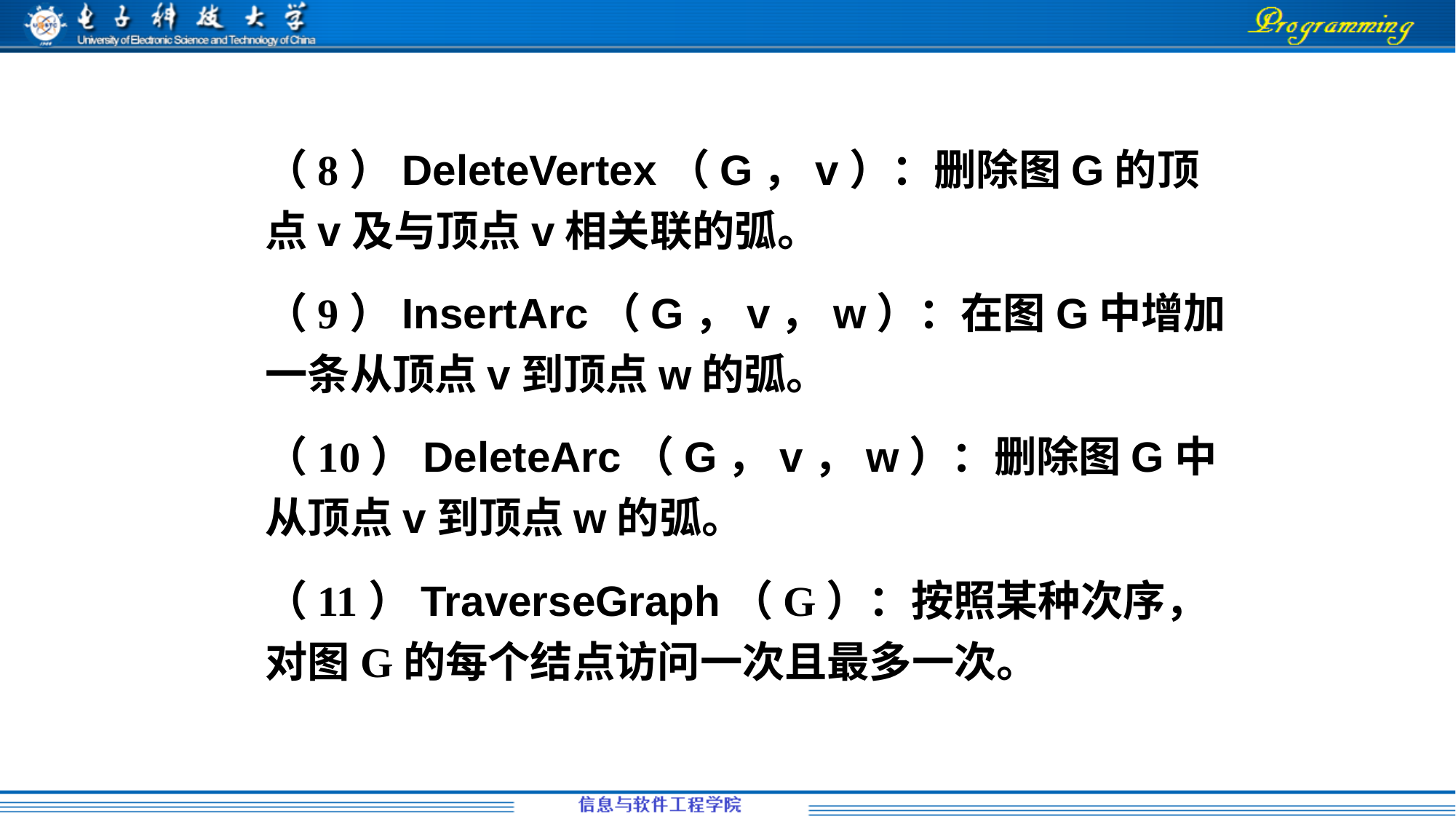

（8）DeleteVertex（G，v）：删除图G的顶点v及与顶点v相关联的弧。
（9）InsertArc（G，v，w）：在图G中增加一条从顶点v到顶点w的弧。
（10）DeleteArc（G，v，w）：删除图G中从顶点v到顶点w的弧。
（11）TraverseGraph（G）：按照某种次序，对图G的每个结点访问一次且最多一次。